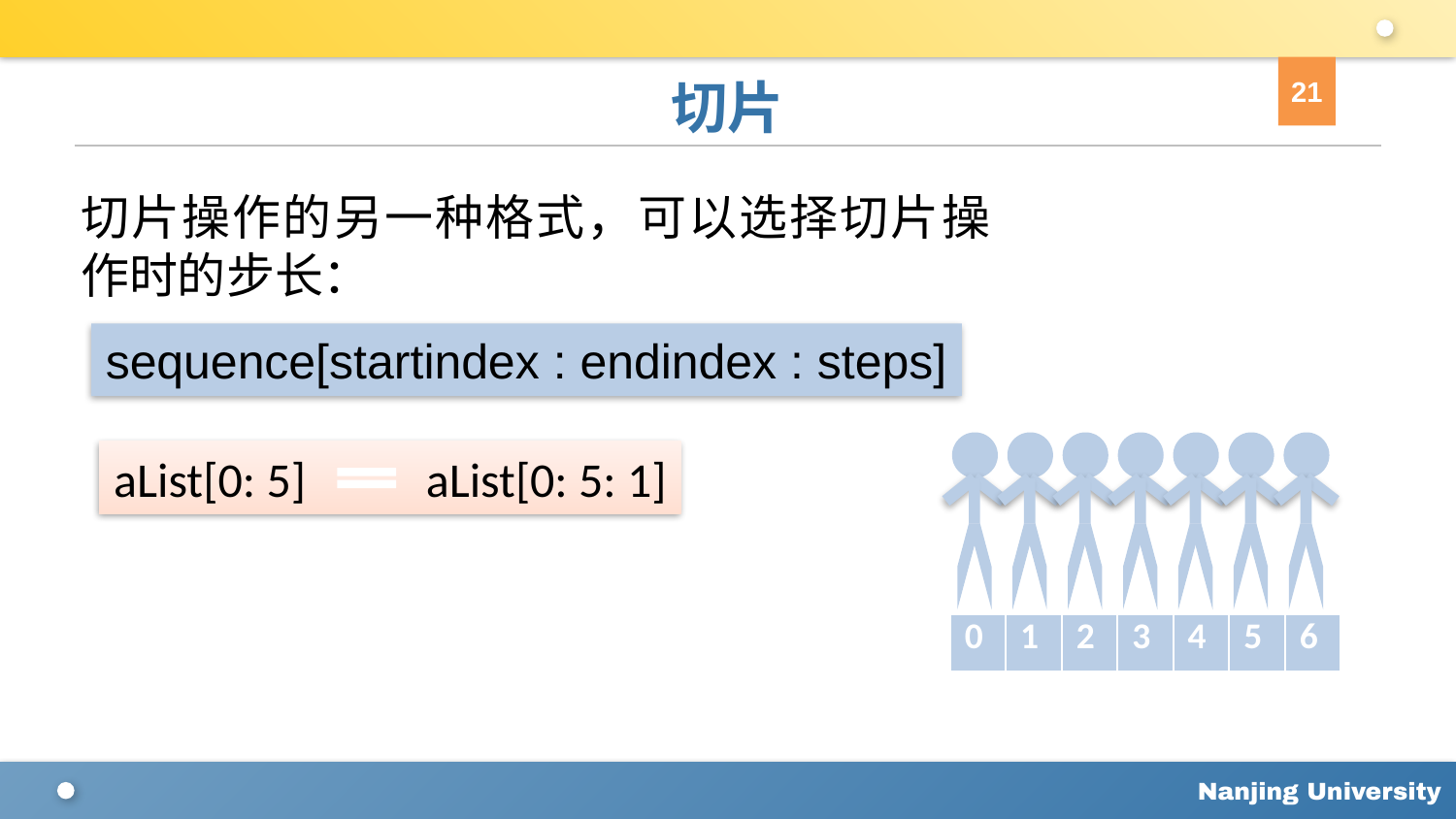

21
# 切片
切片操作的另一种格式，可以选择切片操作时的步长：
sequence[startindex : endindex : steps]

aList[0: 5]           aList[0: 5: 1]

| 0 | 1 | 2 | 3 | 4 | 5 | 6 |
| --- | --- | --- | --- | --- | --- | --- |